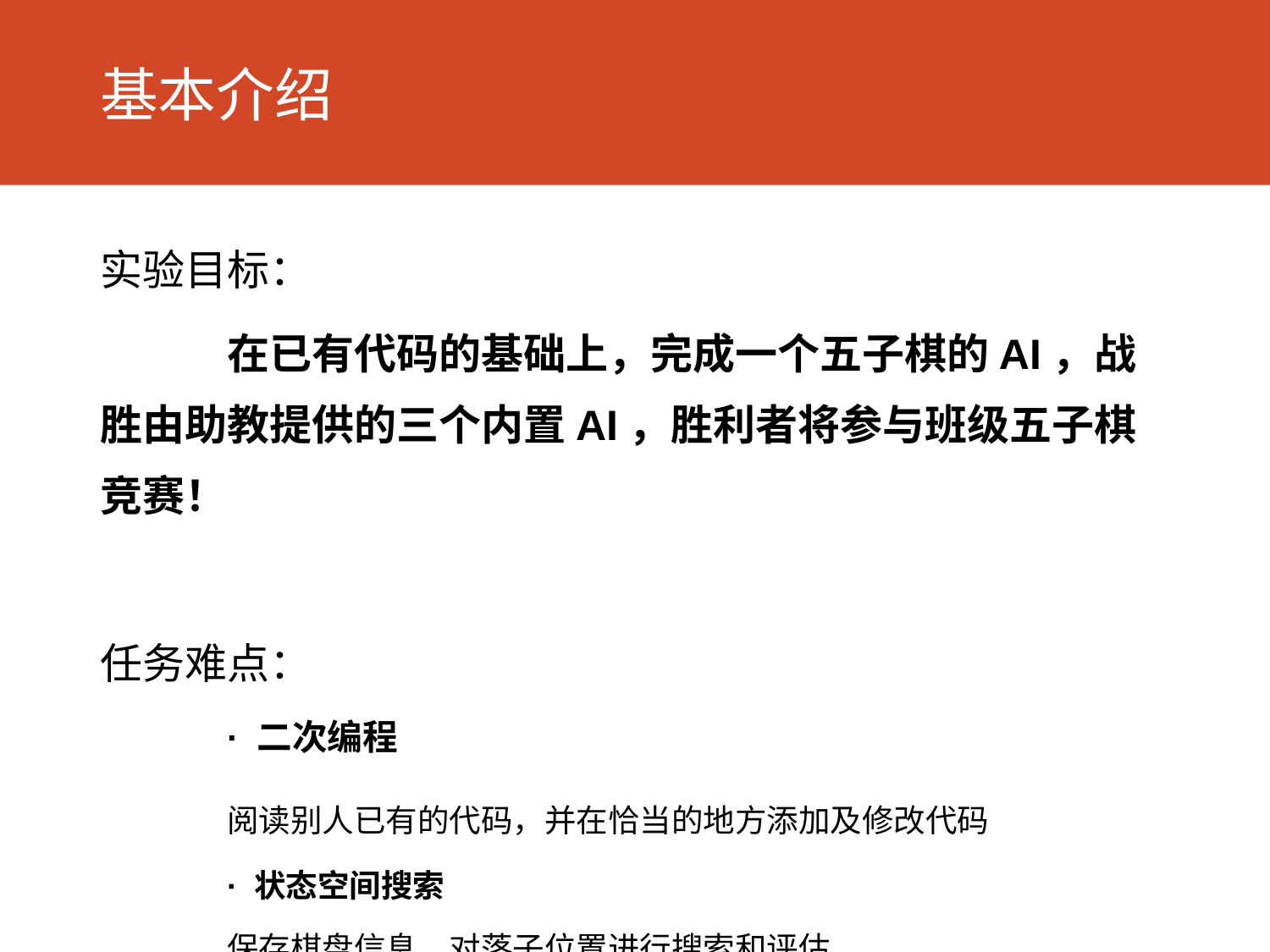

# 基本介绍
实验目标：
	在已有代码的基础上，完成一个五子棋的AI，战胜由助教提供的三个内置AI，胜利者将参与班级五子棋竞赛！

任务难点：
	· 二次编程
	阅读别人已有的代码，并在恰当的地方添加及修改代码
	· 状态空间搜索
	保存棋盘信息，对落子位置进行搜索和评估